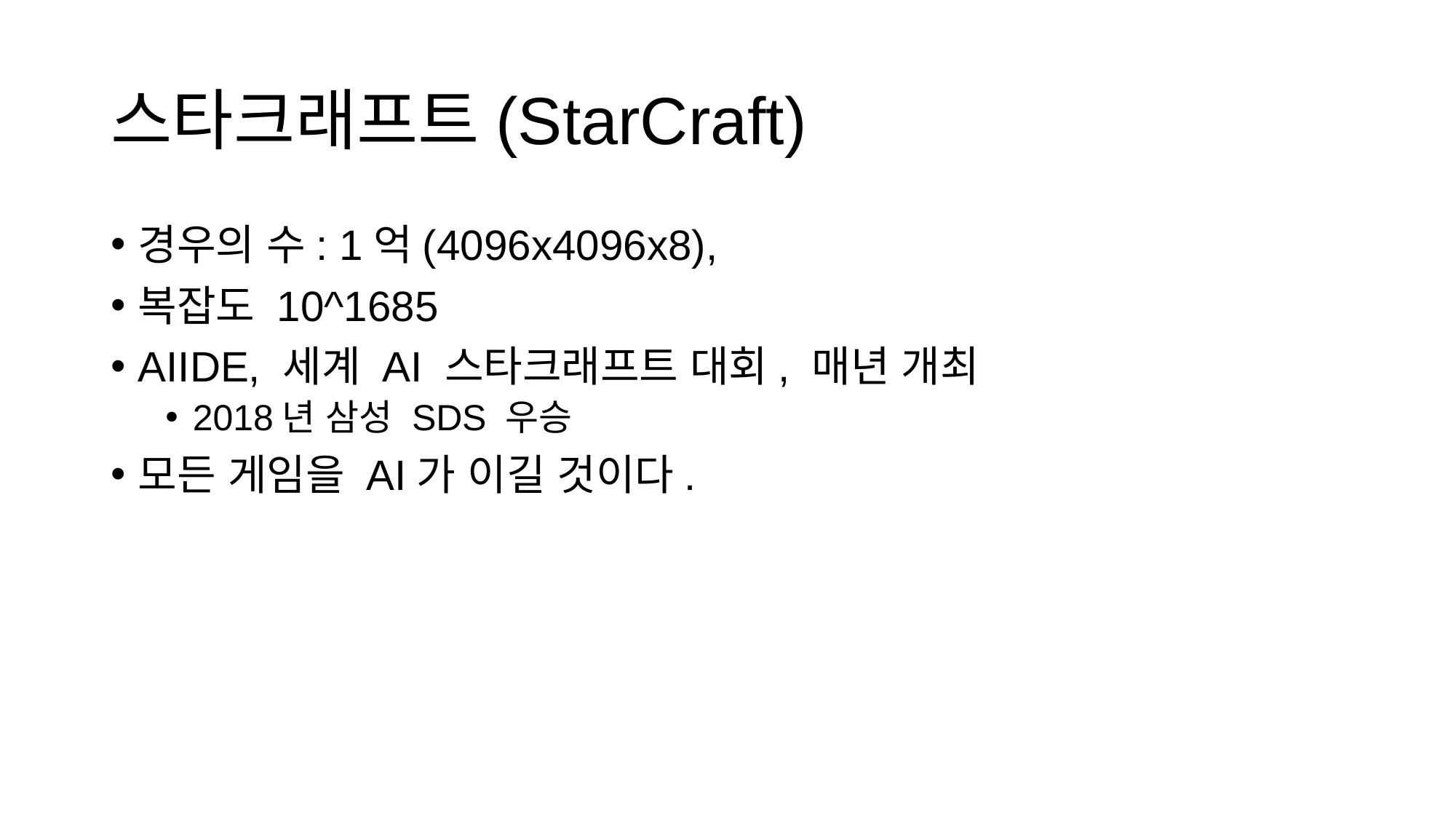

# 스타크래프트(StarCraft)
경우의 수: 1억(4096x4096x8),
복잡도 10^1685
AIIDE, 세계 AI 스타크래프트 대회, 매년 개최
2018년 삼성 SDS 우승
모든 게임을 AI가 이길 것이다.